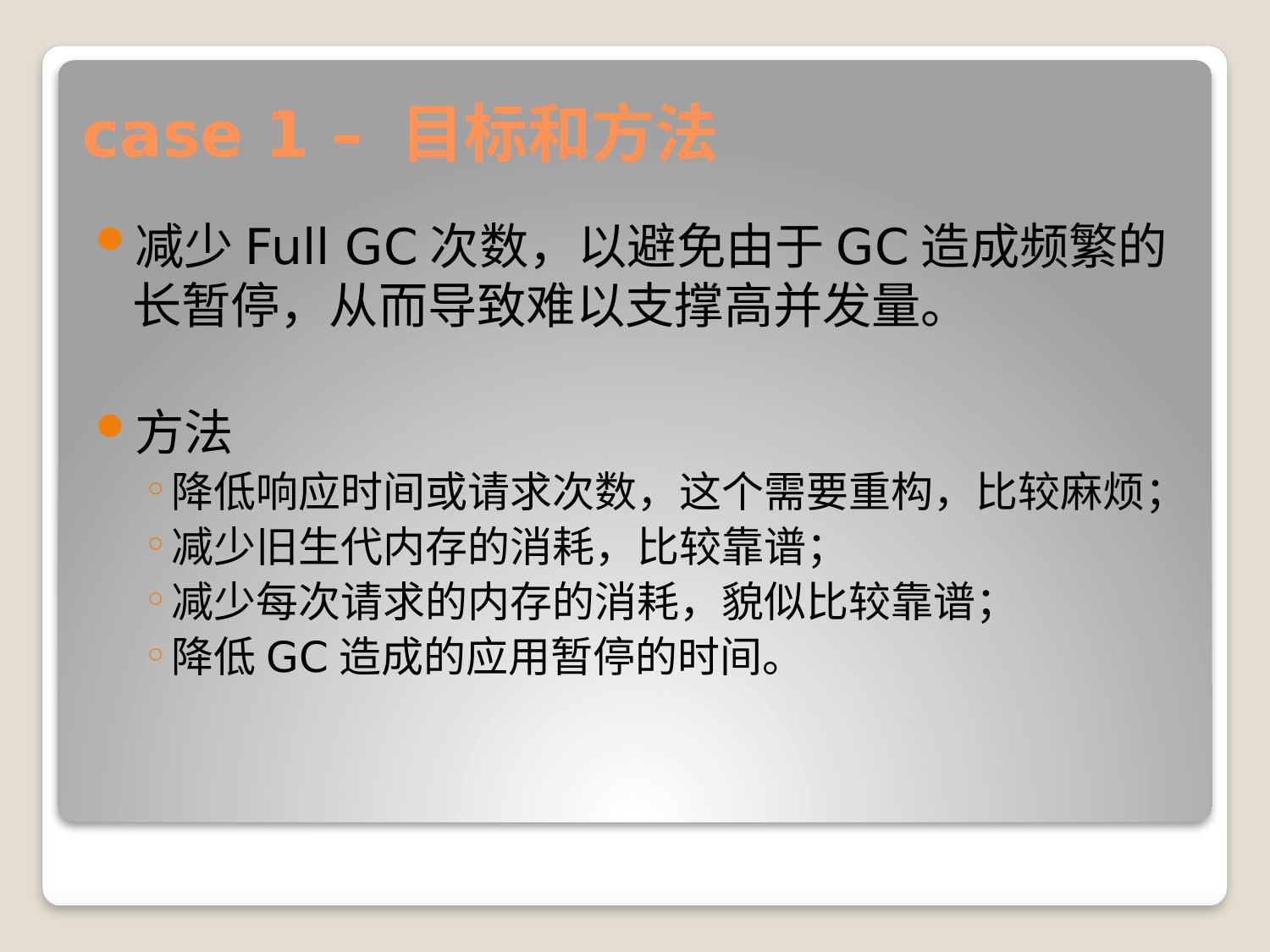

# case 1 – 目标和方法
减少Full GC次数，以避免由于GC造成频繁的长暂停，从而导致难以支撑高并发量。

方法
降低响应时间或请求次数，这个需要重构，比较麻烦；
减少旧生代内存的消耗，比较靠谱；
减少每次请求的内存的消耗，貌似比较靠谱；
降低GC造成的应用暂停的时间。